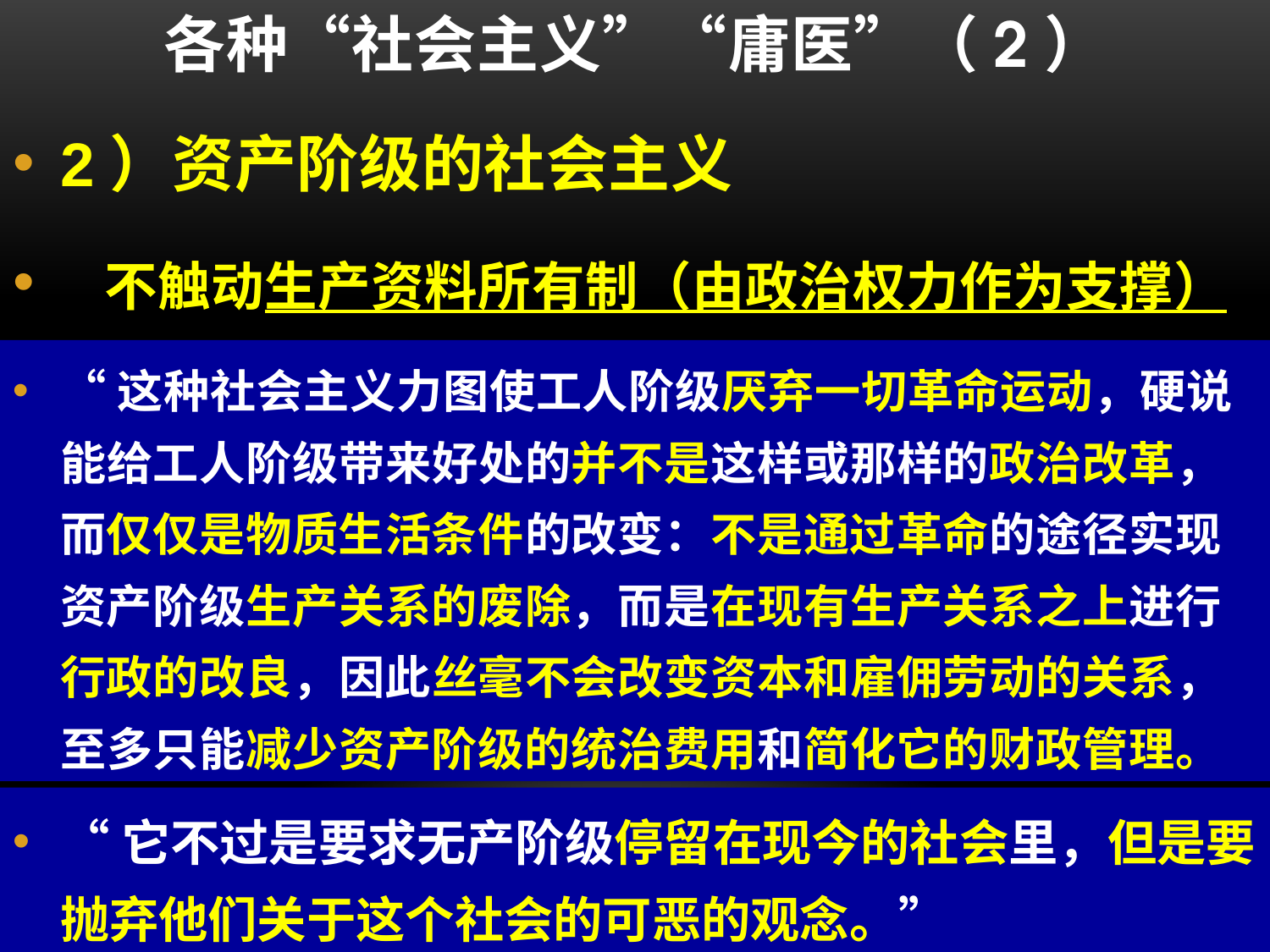

# 各种“社会主义”“庸医”（2）
2）资产阶级的社会主义
  不触动生产资料所有制（由政治权力作为支撑）
“这种社会主义力图使工人阶级厌弃一切革命运动，硬说能给工人阶级带来好处的并不是这样或那样的政治改革，而仅仅是物质生活条件的改变：不是通过革命的途径实现资产阶级生产关系的废除，而是在现有生产关系之上进行行政的改良，因此丝毫不会改变资本和雇佣劳动的关系，至多只能减少资产阶级的统治费用和简化它的财政管理。
“它不过是要求无产阶级停留在现今的社会里，但是要抛弃他们关于这个社会的可恶的观念。”